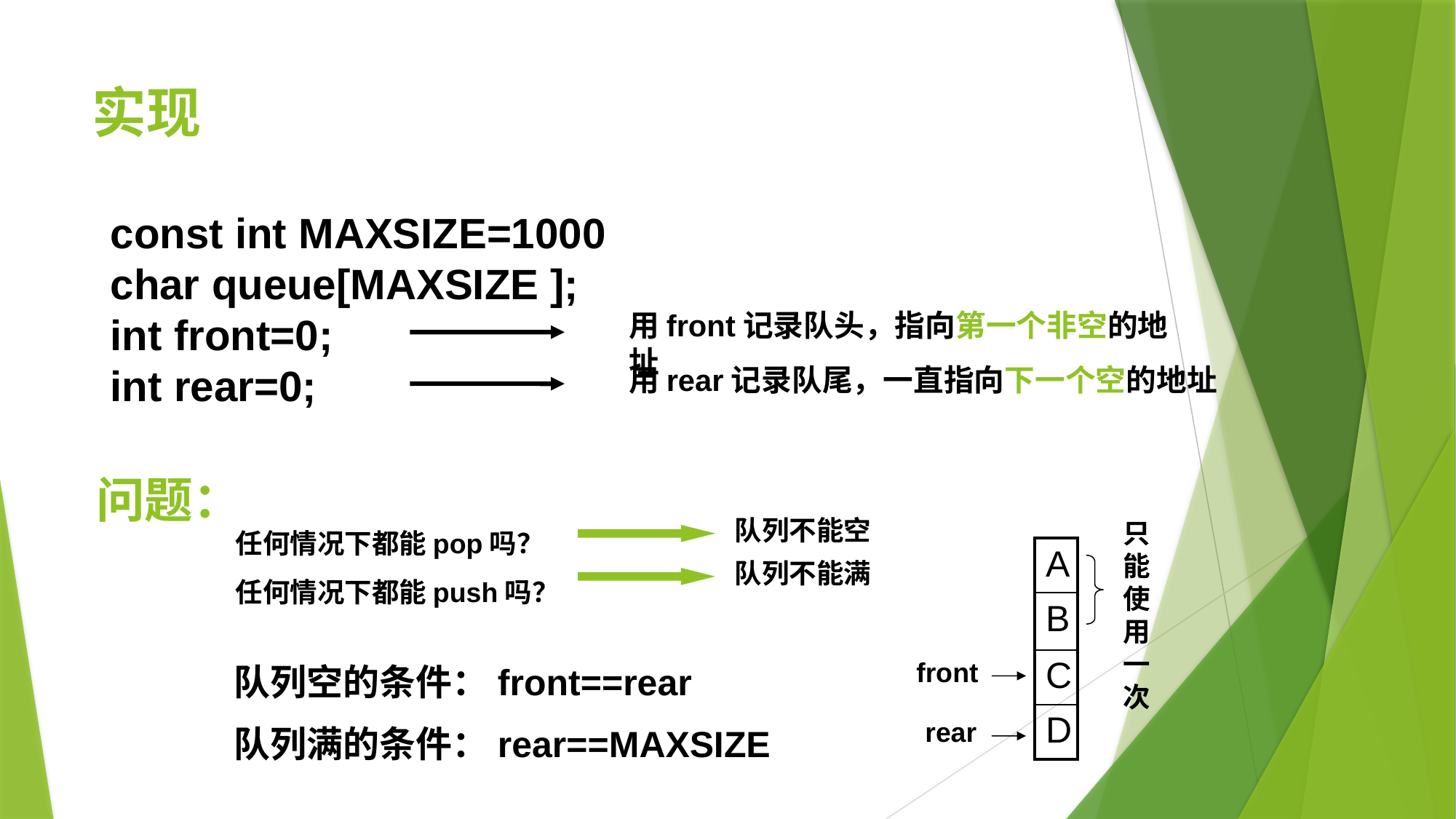

# 实现
const int MAXSIZE=1000
char queue[MAXSIZE ];
int front=0;
int rear=0;
用front记录队头，指向第一个非空的地址

用rear记录队尾，一直指向下一个空的地址

问题：
任何情况下都能pop吗？
任何情况下都能push吗？
队列不能空
只能使用一次

| A |
| --- |
| B |
| C |
| D |
队列不能满

front
队列空的条件：front==rear
队列满的条件：rear==MAXSIZE

rear